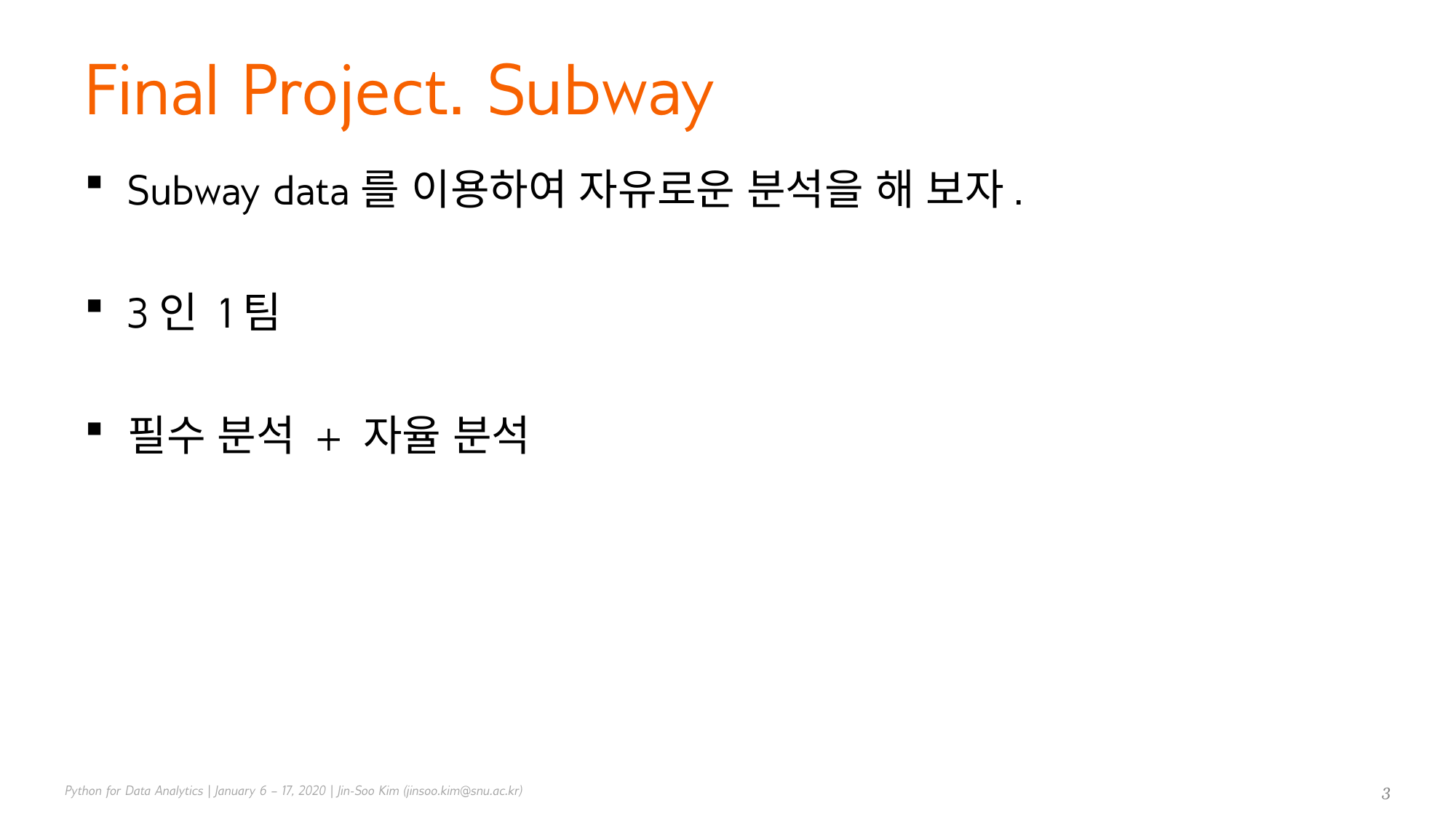

# Final Project. Subway
Subway data를 이용하여 자유로운 분석을 해 보자.

3인 1팀

필수 분석 + 자율 분석